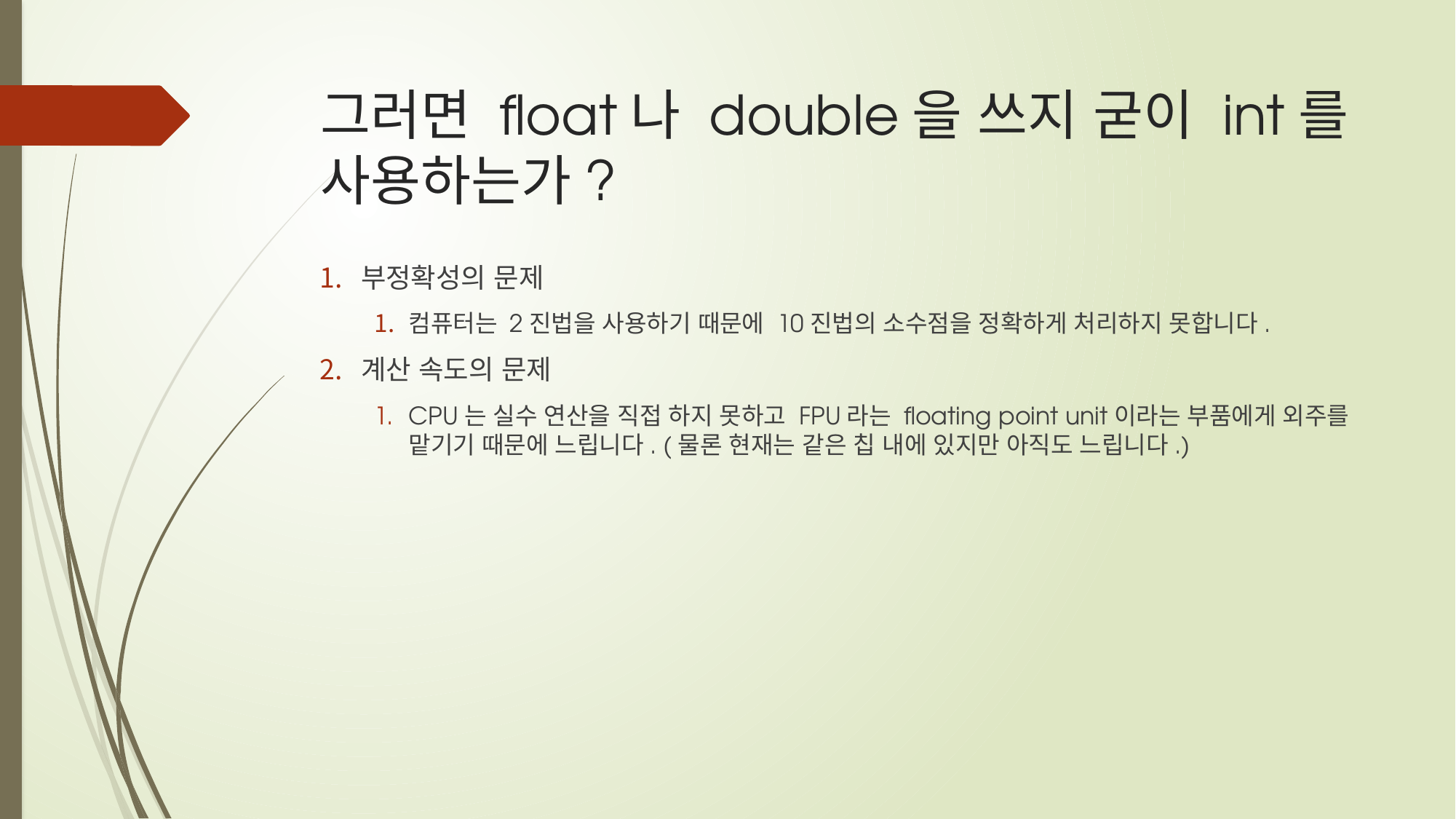

# 그러면 float나 double을 쓰지 굳이 int를 사용하는가?
부정확성의 문제
컴퓨터는 2진법을 사용하기 때문에 10진법의 소수점을 정확하게 처리하지 못합니다.
계산 속도의 문제
CPU는 실수 연산을 직접 하지 못하고 FPU라는 floating point unit이라는 부품에게 외주를 맡기기 때문에 느립니다. (물론 현재는 같은 칩 내에 있지만 아직도 느립니다.)